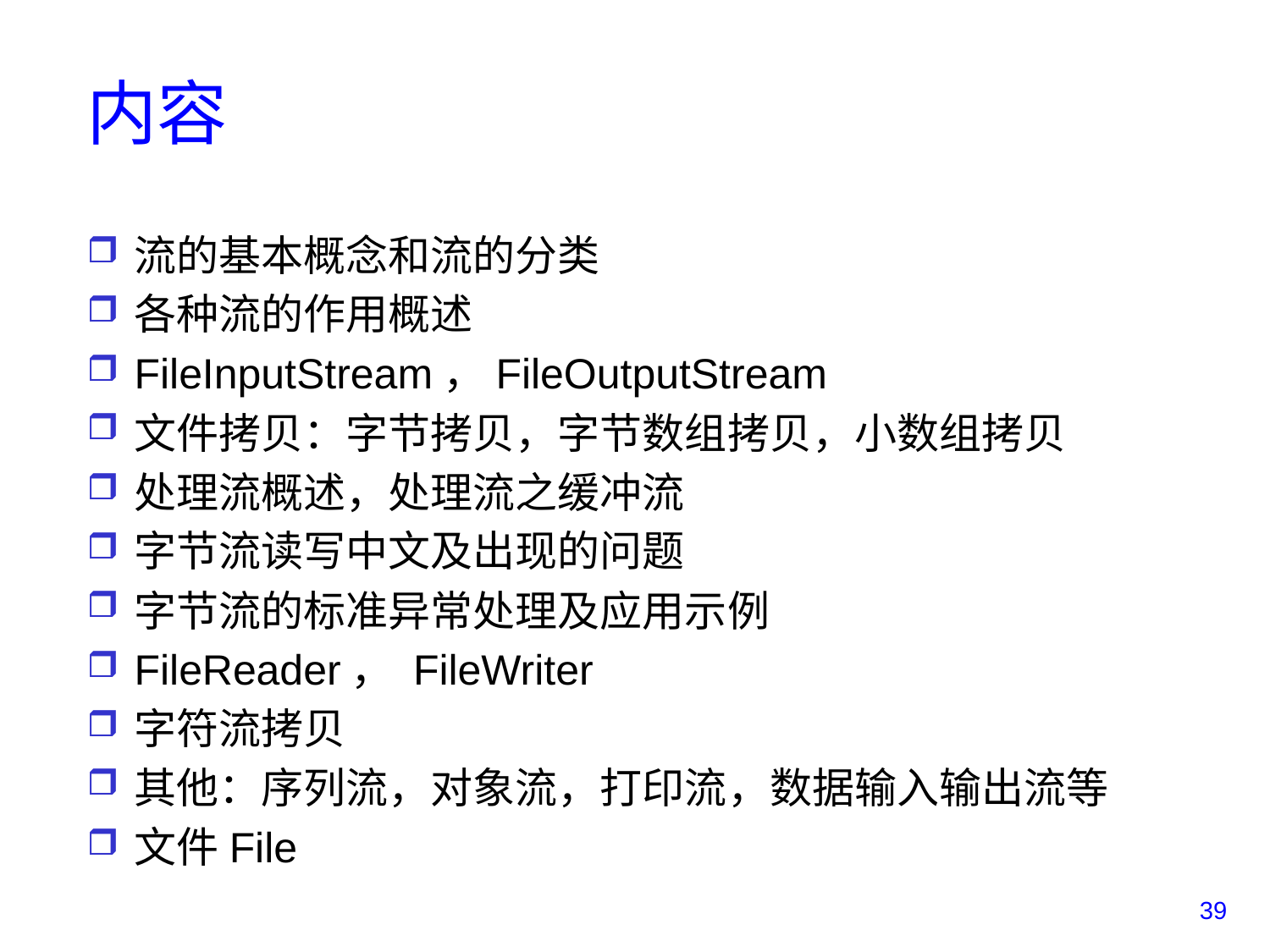

# 内容
流的基本概念和流的分类
各种流的作用概述
FileInputStream，FileOutputStream
文件拷贝：字节拷贝，字节数组拷贝，小数组拷贝
处理流概述，处理流之缓冲流
字节流读写中文及出现的问题
字节流的标准异常处理及应用示例
FileReader， FileWriter
字符流拷贝
其他：序列流，对象流，打印流，数据输入输出流等
文件File
39